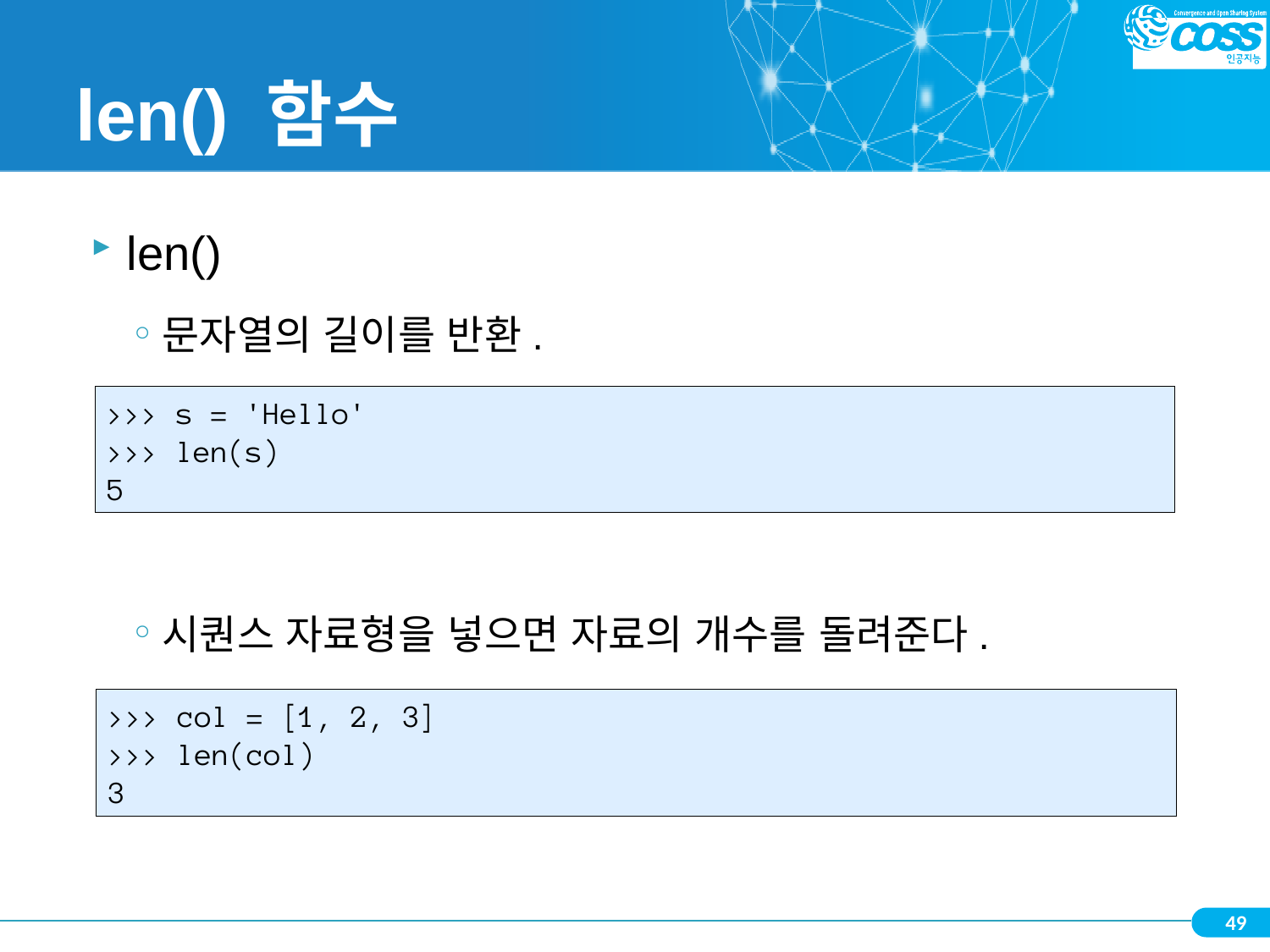

# len() 함수
len()
문자열의 길이를 반환.

시퀀스 자료형을 넣으면 자료의 개수를 돌려준다.
>>> s = 'Hello'
>>> len(s)
5
>>> col = [1, 2, 3]
>>> len(col)
3